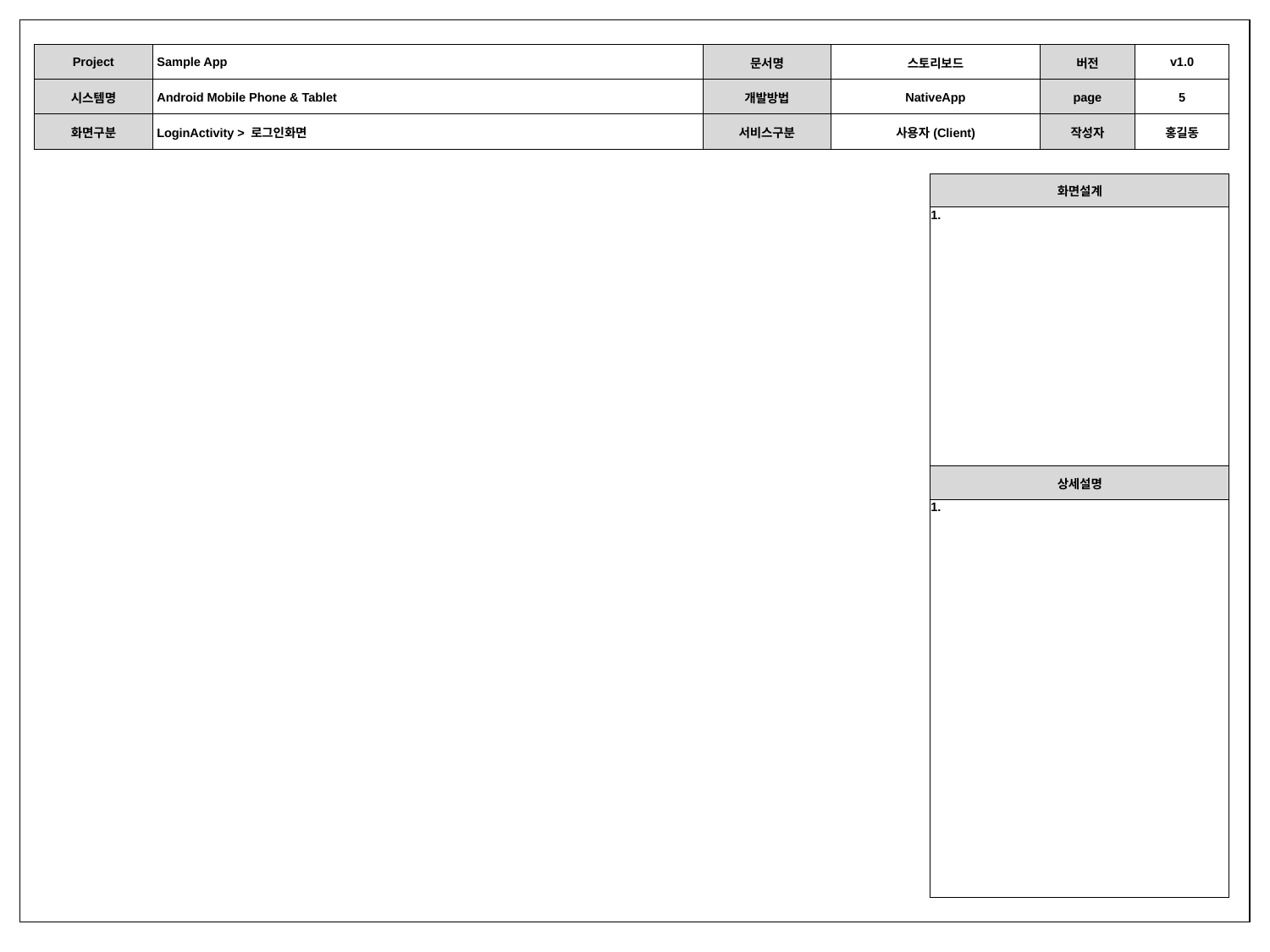

|  |  |  |  |  |  |  |  |  |
| --- | --- | --- | --- | --- | --- | --- | --- | --- |
|  | Project | Sample App | 문서명 | 스토리보드 |  | 버전 | v1.0 |  |
|  | 시스템명 | Android Mobile Phone & Tablet | 개발방법 | NativeApp |  | page | 5 |  |
|  | 화면구분 | LoginActivity > 로그인화면 | 서비스구분 | 사용자(Client) |  | 작성자 | 홍길동 |  |
|  |  |  |  |  |  |  |  |  |
|  |  |  |  |  | 화면설계 |  |  |  |
|  |  |  |  |  | 1. |  |  |  |
|  |  |  |  |  | 상세설명 |  |  |  |
|  |  |  |  |  | 1. |  |  |  |
|  |  |  |  |  |  |  |  |  |